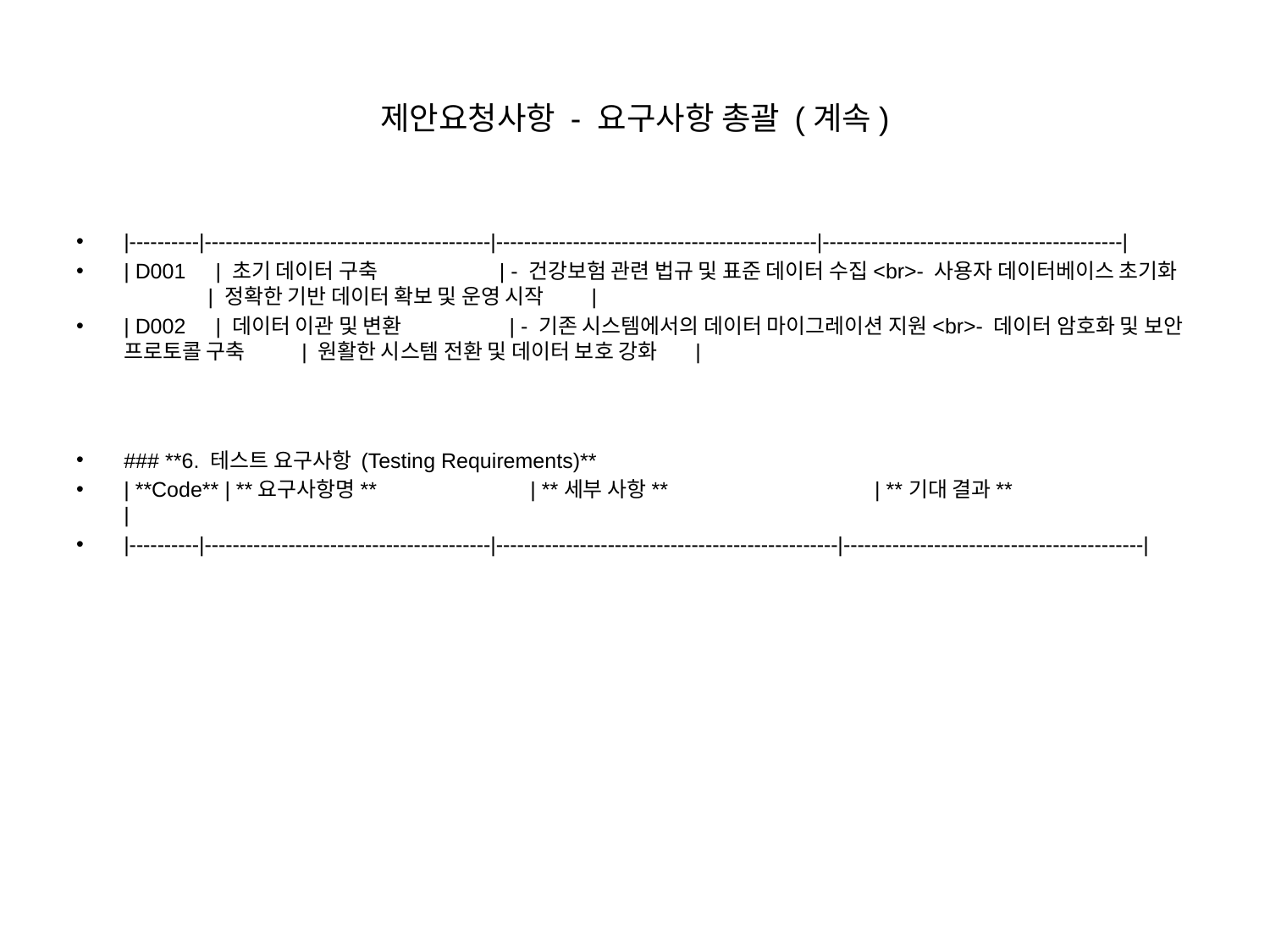

# 제안요청사항 - 요구사항 총괄 (계속)
|----------|-----------------------------------------|----------------------------------------------|-------------------------------------------|
| D001     | 초기 데이터 구축                         | - 건강보험 관련 법규 및 표준 데이터 수집<br>- 사용자 데이터베이스 초기화                     | 정확한 기반 데이터 확보 및 운영 시작         |
| D002     | 데이터 이관 및 변환                      | - 기존 시스템에서의 데이터 마이그레이션 지원<br>- 데이터 암호화 및 보안 프로토콜 구축           | 원활한 시스템 전환 및 데이터 보호 강화       |

### **6. 테스트 요구사항 (Testing Requirements)**
| **Code** | **요구사항명**                          | **세부 사항**                                   | **기대 결과**                              |
|----------|-----------------------------------------|-------------------------------------------------|-------------------------------------------|